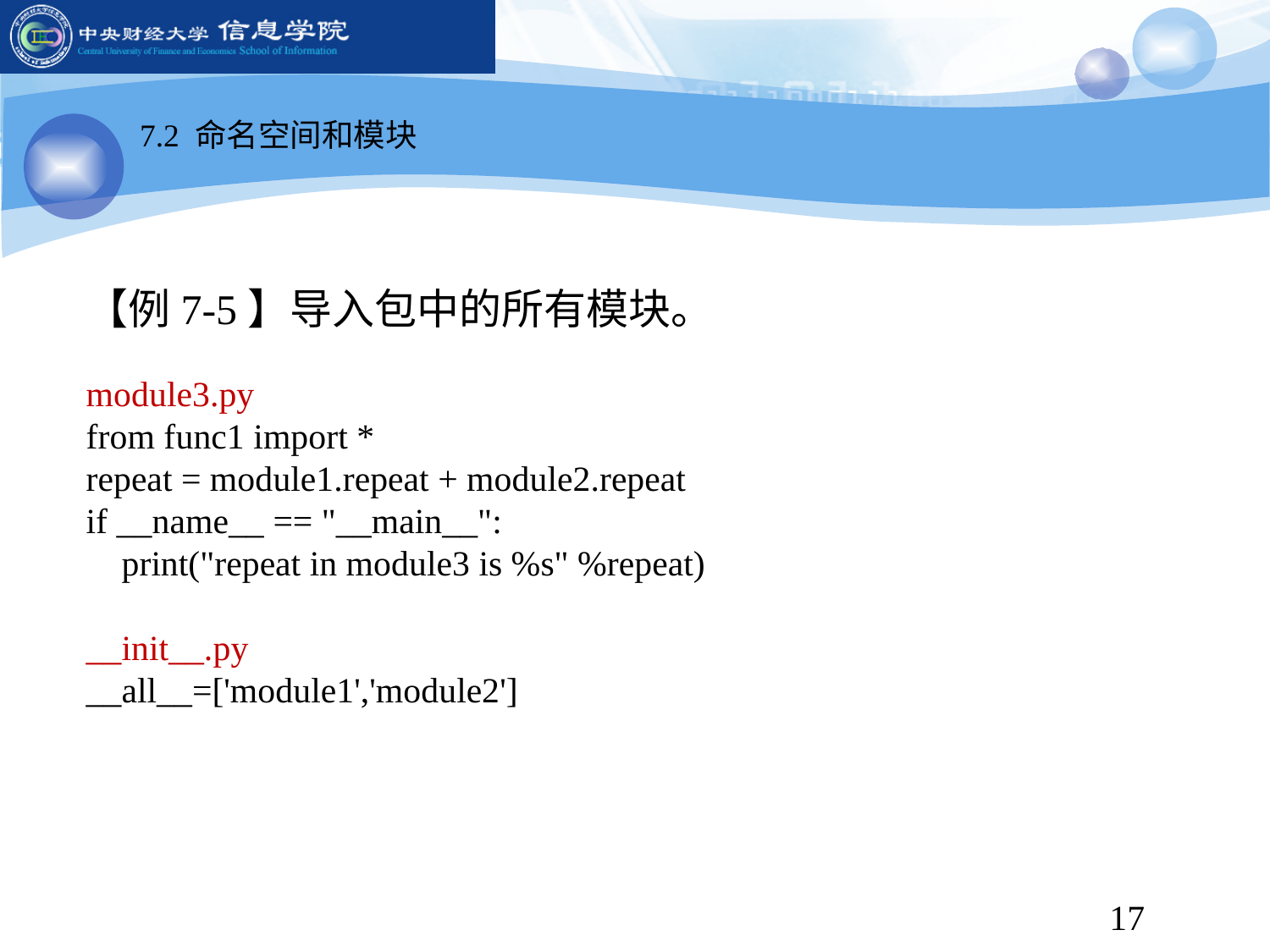

7.2 命名空间和模块
【例7-5】导入包中的所有模块。

module3.py
from func1 import *
repeat = module1.repeat + module2.repeat
if __name__ == "__main__":
    print("repeat in module3 is %s" %repeat)

__init__.py
__all__=['module1','module2']